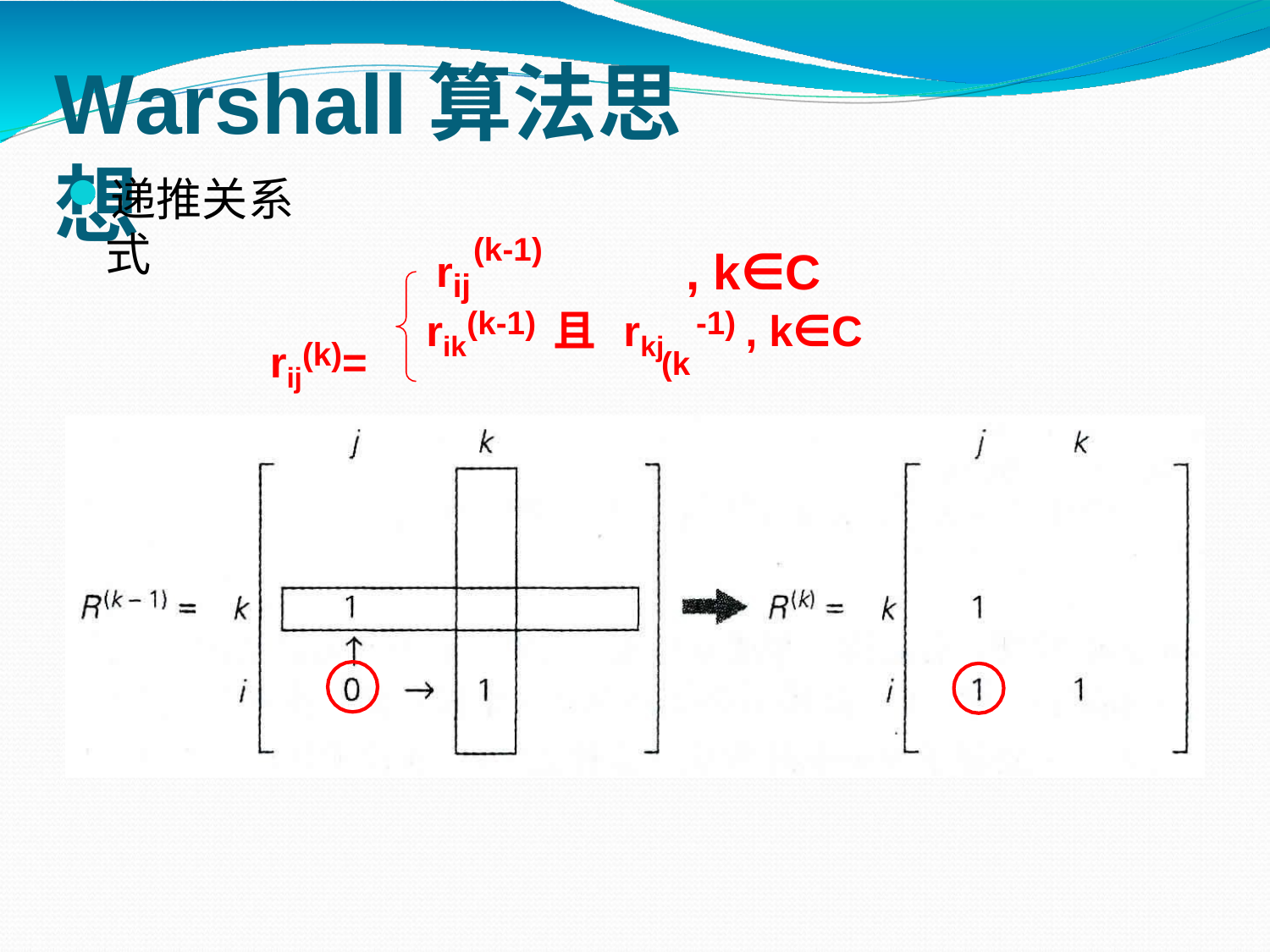

# Warshall算法思想
递推关系式
, k∈C
(k-1)
rij

rij(k)=
rik(k-1) 且 rkj	-1) , k∈C
(k